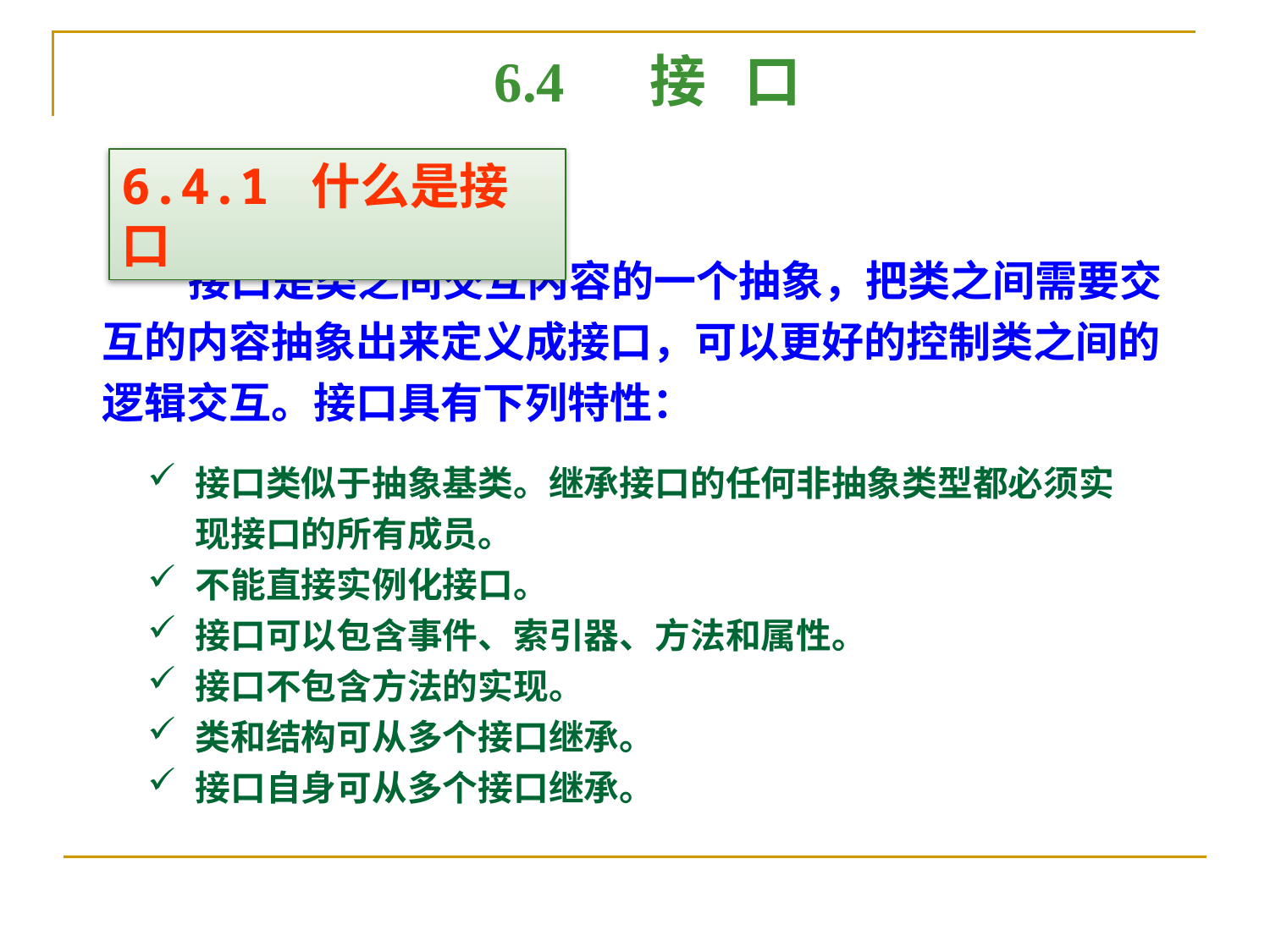

6.4     接   口
6.4.1 什么是接口
        接口是类之间交互内容的一个抽象，把类之间需要交互的内容抽象出来定义成接口，可以更好的控制类之间的逻辑交互。接口具有下列特性：
接口类似于抽象基类。继承接口的任何非抽象类型都必须实现接口的所有成员。
不能直接实例化接口。
接口可以包含事件、索引器、方法和属性。
接口不包含方法的实现。
类和结构可从多个接口继承。
接口自身可从多个接口继承。